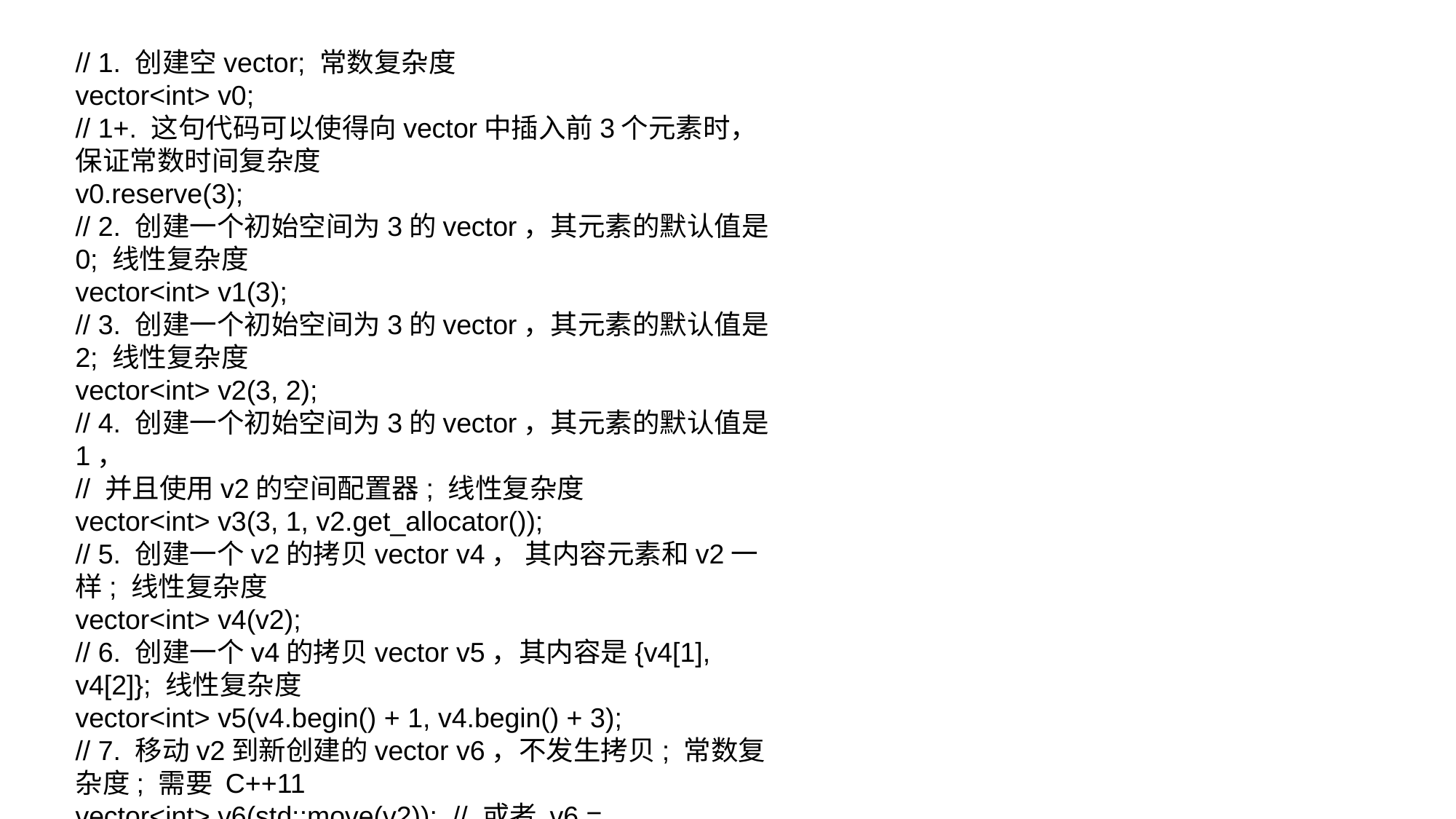

// 1. 创建空vector; 常数复杂度
vector<int> v0;
// 1+. 这句代码可以使得向vector中插入前3个元素时，保证常数时间复杂度
v0.reserve(3);
// 2. 创建一个初始空间为3的vector，其元素的默认值是0; 线性复杂度
vector<int> v1(3);
// 3. 创建一个初始空间为3的vector，其元素的默认值是2; 线性复杂度
vector<int> v2(3, 2);
// 4. 创建一个初始空间为3的vector，其元素的默认值是1，
// 并且使用v2的空间配置器; 线性复杂度
vector<int> v3(3, 1, v2.get_allocator());
// 5. 创建一个v2的拷贝vector v4， 其内容元素和v2一样; 线性复杂度
vector<int> v4(v2);
// 6. 创建一个v4的拷贝vector v5，其内容是{v4[1], v4[2]}; 线性复杂度
vector<int> v5(v4.begin() + 1, v4.begin() + 3);
// 7. 移动v2到新创建的vector v6，不发生拷贝; 常数复杂度; 需要 C++11
vector<int> v6(std::move(v2));  // 或者 v6 = std::move(v2);